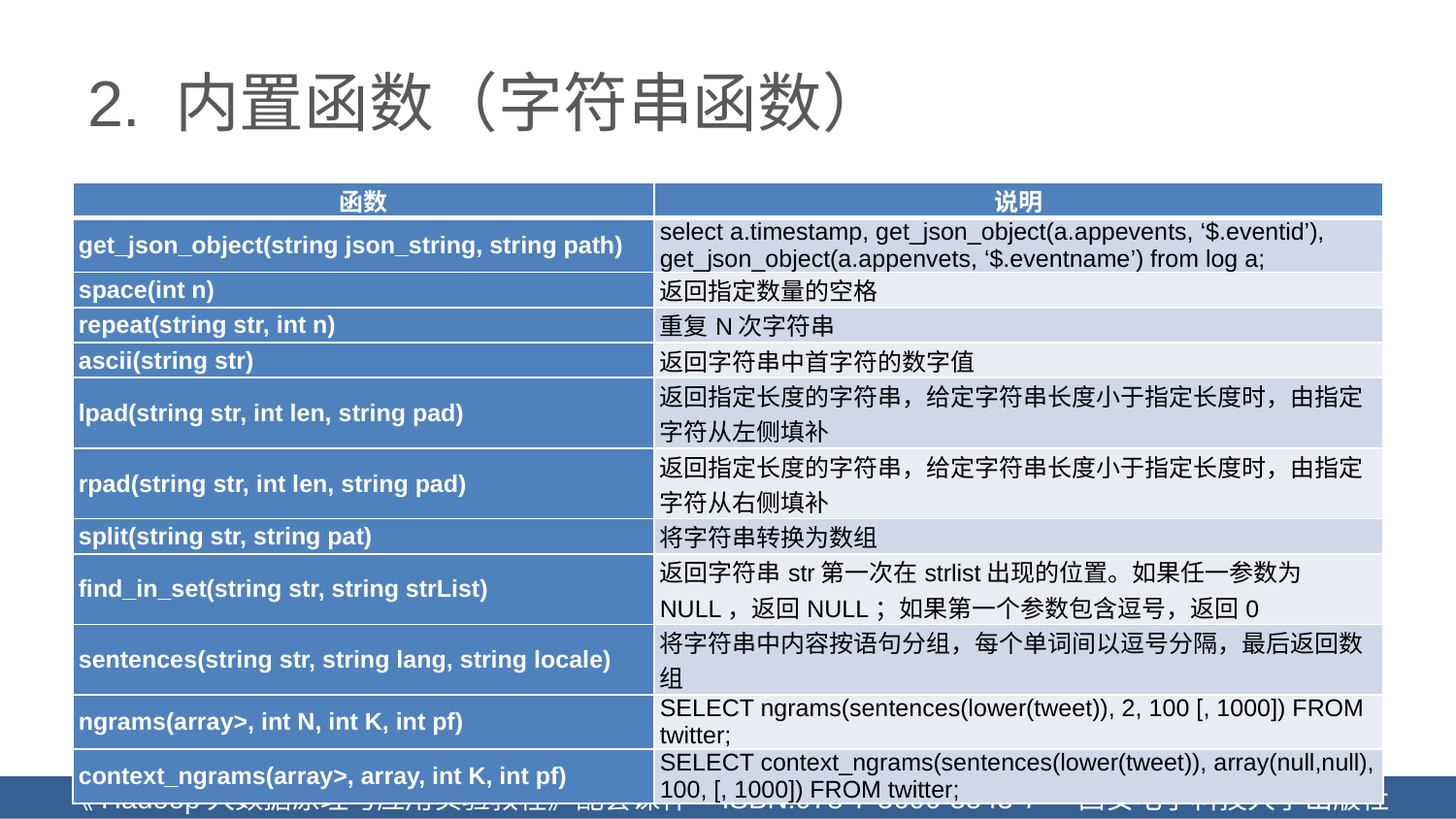

# 2. 内置函数（字符串函数）
| 函数 | 说明 |
| --- | --- |
| get\_json\_object(string json\_string, string path) | select a.timestamp, get\_json\_object(a.appevents, ‘$.eventid’), get\_json\_object(a.appenvets, ‘$.eventname’) from log a; |
| space(int n) | 返回指定数量的空格 |
| repeat(string str, int n) | 重复N次字符串 |
| ascii(string str) | 返回字符串中首字符的数字值 |
| lpad(string str, int len, string pad) | 返回指定长度的字符串，给定字符串长度小于指定长度时，由指定字符从左侧填补 |
| rpad(string str, int len, string pad) | 返回指定长度的字符串，给定字符串长度小于指定长度时，由指定字符从右侧填补 |
| split(string str, string pat) | 将字符串转换为数组 |
| find\_in\_set(string str, string strList) | 返回字符串str第一次在strlist出现的位置。如果任一参数为NULL，返回NULL；如果第一个参数包含逗号，返回0 |
| sentences(string str, string lang, string locale) | 将字符串中内容按语句分组，每个单词间以逗号分隔，最后返回数组 |
| ngrams(array>, int N, int K, int pf) | SELECT ngrams(sentences(lower(tweet)), 2, 100 [, 1000]) FROM twitter; |
| context\_ngrams(array>, array, int K, int pf) | SELECT context\_ngrams(sentences(lower(tweet)), array(null,null), 100, [, 1000]) FROM twitter; |